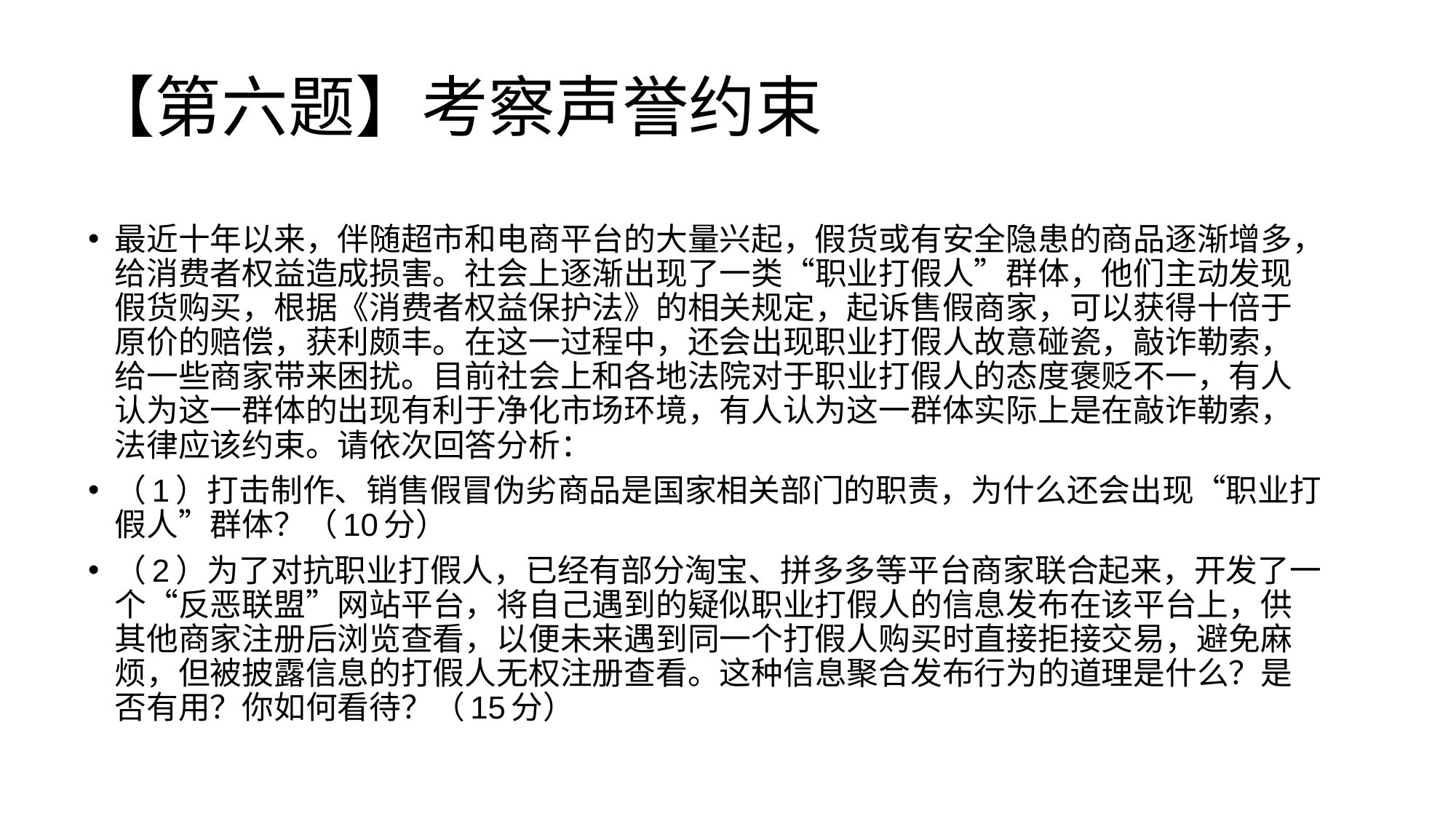

# 【第六题】考察声誉约束
最近十年以来，伴随超市和电商平台的大量兴起，假货或有安全隐患的商品逐渐增多，给消费者权益造成损害。社会上逐渐出现了一类“职业打假人”群体，他们主动发现假货购买，根据《消费者权益保护法》的相关规定，起诉售假商家，可以获得十倍于原价的赔偿，获利颇丰。在这一过程中，还会出现职业打假人故意碰瓷，敲诈勒索，给一些商家带来困扰。目前社会上和各地法院对于职业打假人的态度褒贬不一，有人认为这一群体的出现有利于净化市场环境，有人认为这一群体实际上是在敲诈勒索，法律应该约束。请依次回答分析：
（1）打击制作、销售假冒伪劣商品是国家相关部门的职责，为什么还会出现“职业打假人”群体？（10分）
（2）为了对抗职业打假人，已经有部分淘宝、拼多多等平台商家联合起来，开发了一个“反恶联盟”网站平台，将自己遇到的疑似职业打假人的信息发布在该平台上，供其他商家注册后浏览查看，以便未来遇到同一个打假人购买时直接拒接交易，避免麻烦，但被披露信息的打假人无权注册查看。这种信息聚合发布行为的道理是什么？是否有用？你如何看待？（15分）